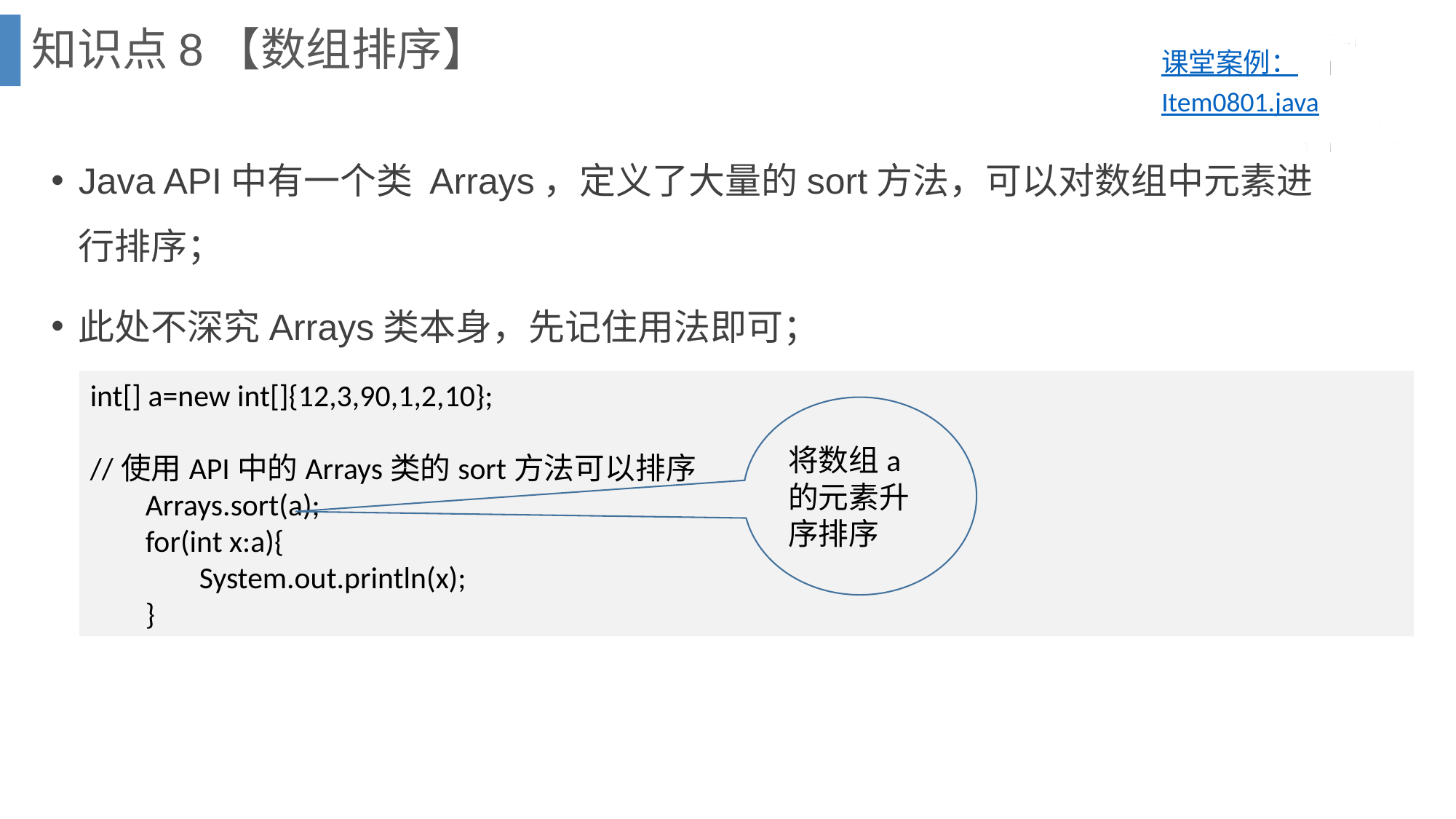

知识点8【数组排序】
课堂案例：Item0801.java
Java API中有一个类 Arrays，定义了大量的sort方法，可以对数组中元素进行排序；
此处不深究Arrays类本身，先记住用法即可；

int[] a=new int[]{12,3,90,1,2,10};

//使用API中的Arrays类的sort方法可以排序
        Arrays.sort(a);
        for(int x:a){
        	System.out.println(x);
        }
将数组a的元素升序排序